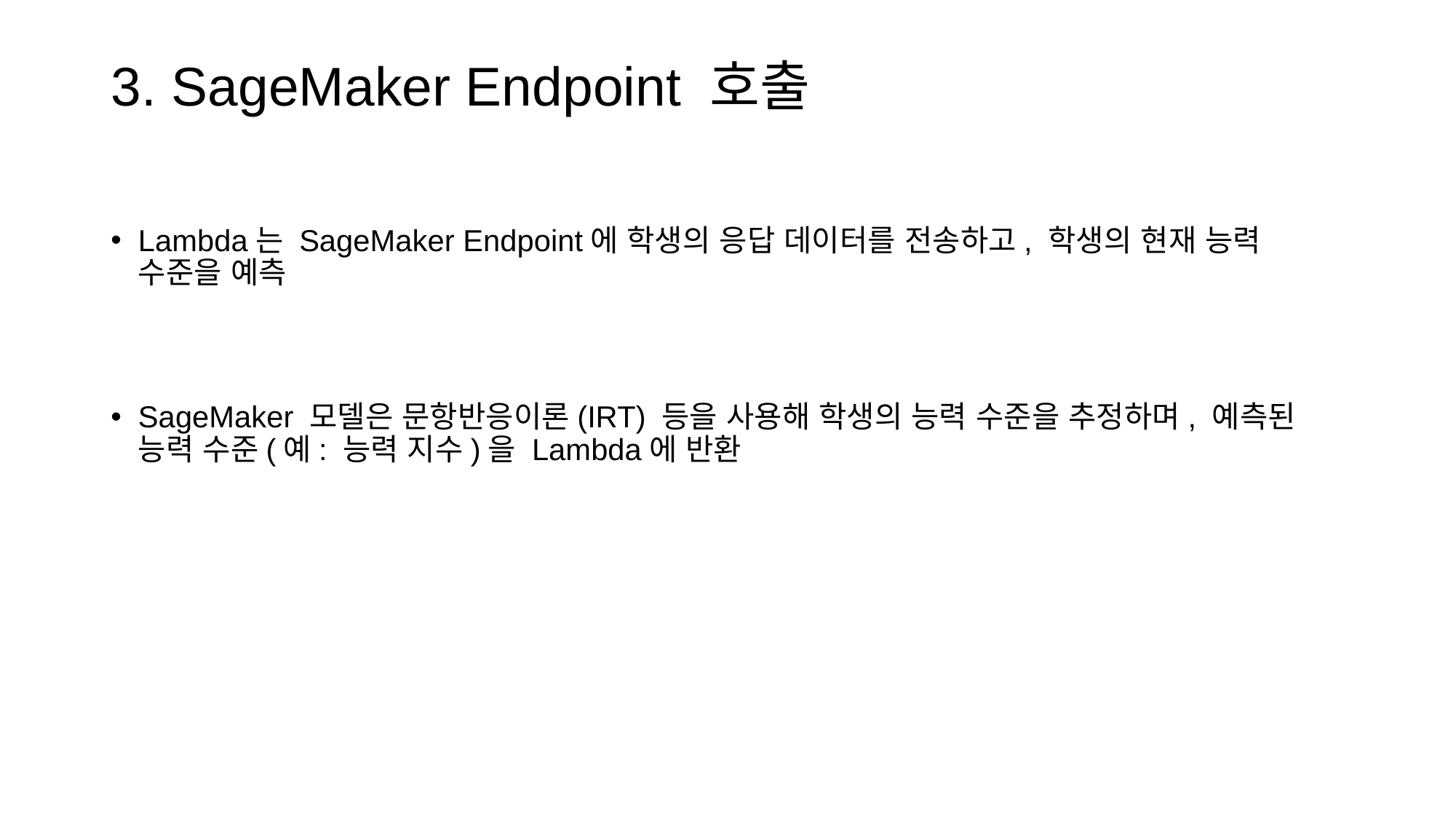

# 3. SageMaker Endpoint 호출
Lambda는 SageMaker Endpoint에 학생의 응답 데이터를 전송하고, 학생의 현재 능력 수준을 예측

SageMaker 모델은 문항반응이론(IRT) 등을 사용해 학생의 능력 수준을 추정하며, 예측된 능력 수준(예: 능력 지수)을 Lambda에 반환